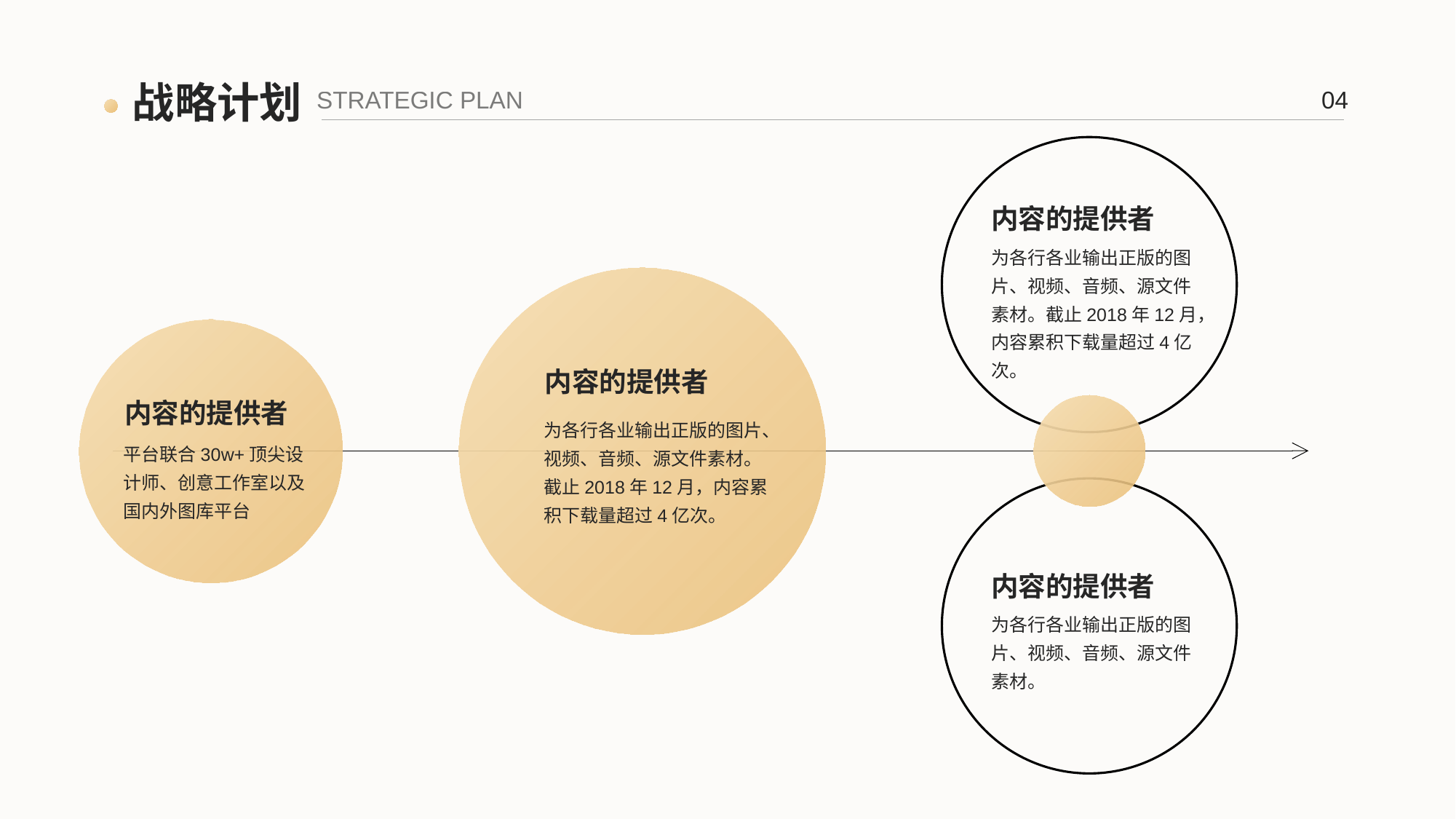

战略计划
STRATEGIC PLAN
04

内容的提供者
为各行各业输出正版的图片、视频、音频、源文件素材。截止2018年12月，内容累积下载量超过4亿次。

内容的提供者
为各行各业输出正版的图片、视频、音频、源文件素材。

内容的提供者
为各行各业输出正版的图片、视频、音频、源文件素材。截止2018年12月，内容累积下载量超过4亿次。

内容的提供者
平台联合30w+顶尖设计师、创意工作室以及国内外图库平台